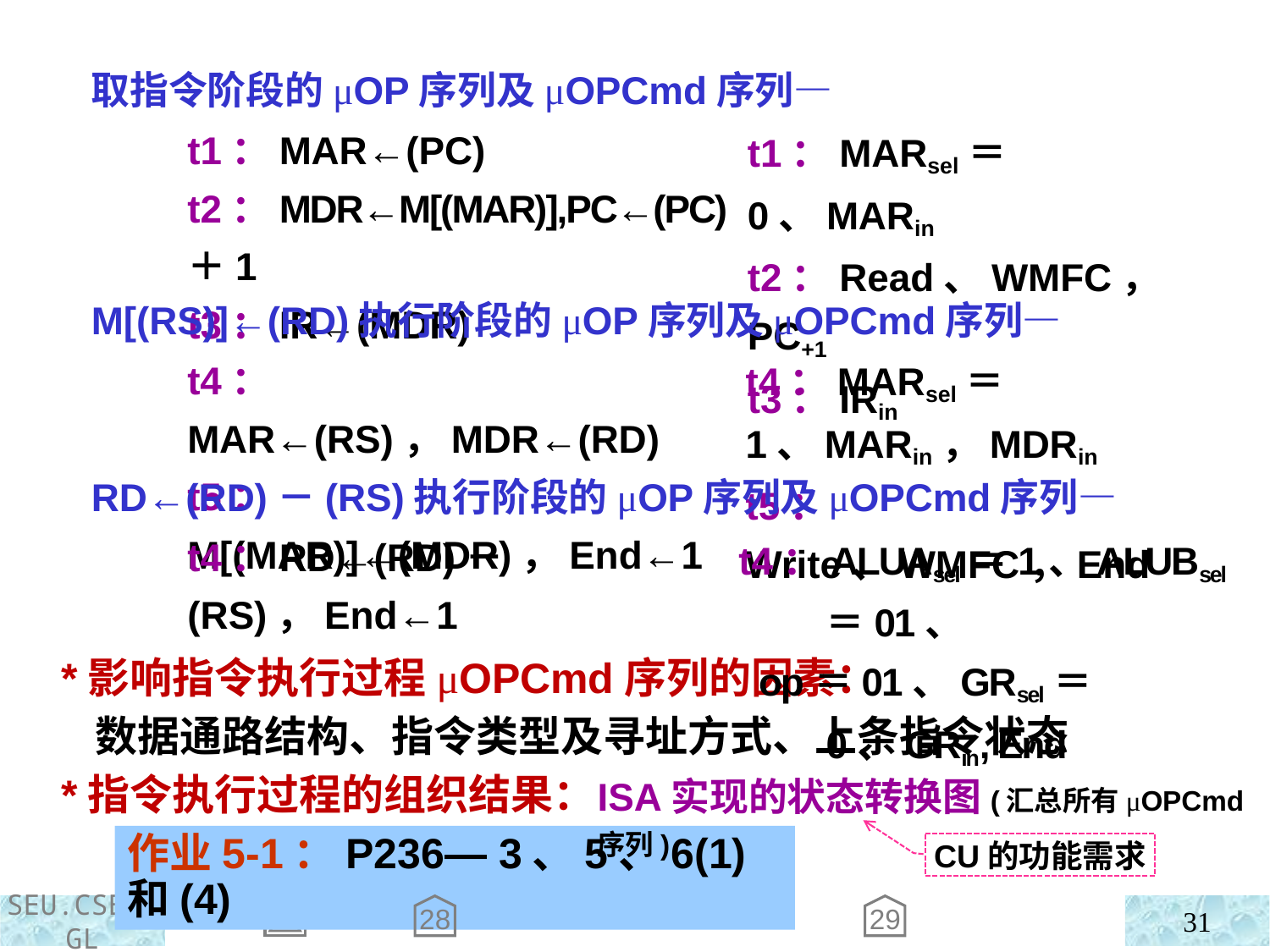

取指令阶段的μOP序列及μOPCmd序列—
t1：MAR←(PC)
t2：MDR←M[(MAR)],PC←(PC)＋1
t3：IR←(MDR)
t1：MARsel＝0、MARin
t2：Read、WMFC，PC+1
t3：IRin
     M[(RS)]←(RD)执行阶段的μOP序列及μOPCmd序列—
t4：MAR←(RS)，MDR←(RD)
t5：M[(MAR)]←(MDR)，End←1
t4：MARsel＝1、MARin，MDRin
t5：Write、WMFC，End
     RD←(RD)－(RS)执行阶段的μOP序列及μOPCmd序列—
t4：RD←(RD)－(RS)，End←1
t4：ALUAsel＝1、ALUBsel＝01、
  op＝01、GRsel＝0、GRin, End
  *影响指令执行过程μOPCmd序列的因素：
     数据通路结构、指令类型及寻址方式、上条指令状态
  *指令执行过程的组织结果：
ISA实现的状态转换图(汇总所有μOPCmd序列)
作业5-1：P236— 3、5、6(1)和(4)
CU的功能需求

28
29
31